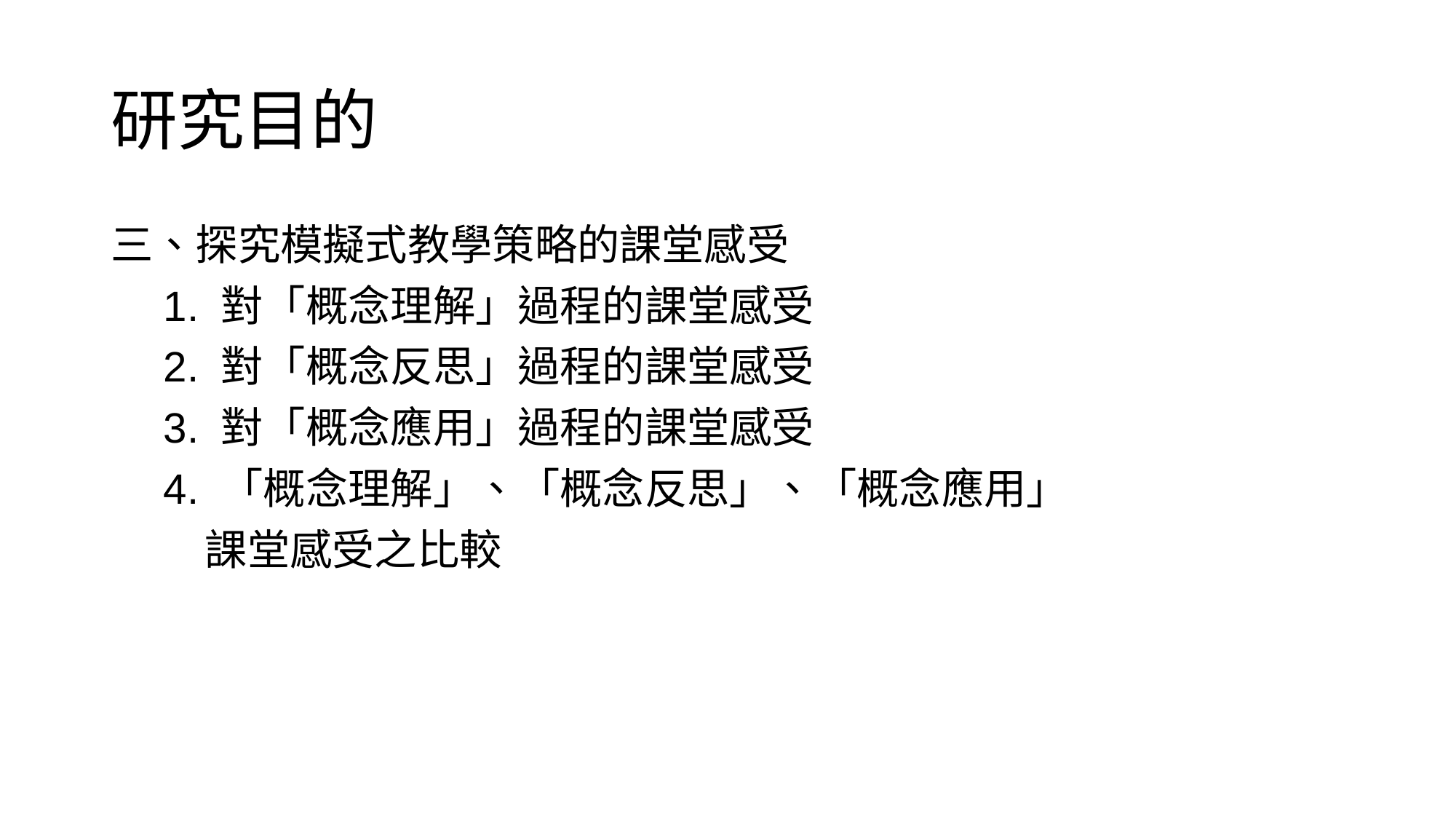

# 研究目的
三、探究模擬式教學策略的課堂感受
　1. 對「概念理解」過程的課堂感受
　2. 對「概念反思」過程的課堂感受
　3. 對「概念應用」過程的課堂感受
　4. 「概念理解」、「概念反思」、「概念應用」
　　 課堂感受之比較